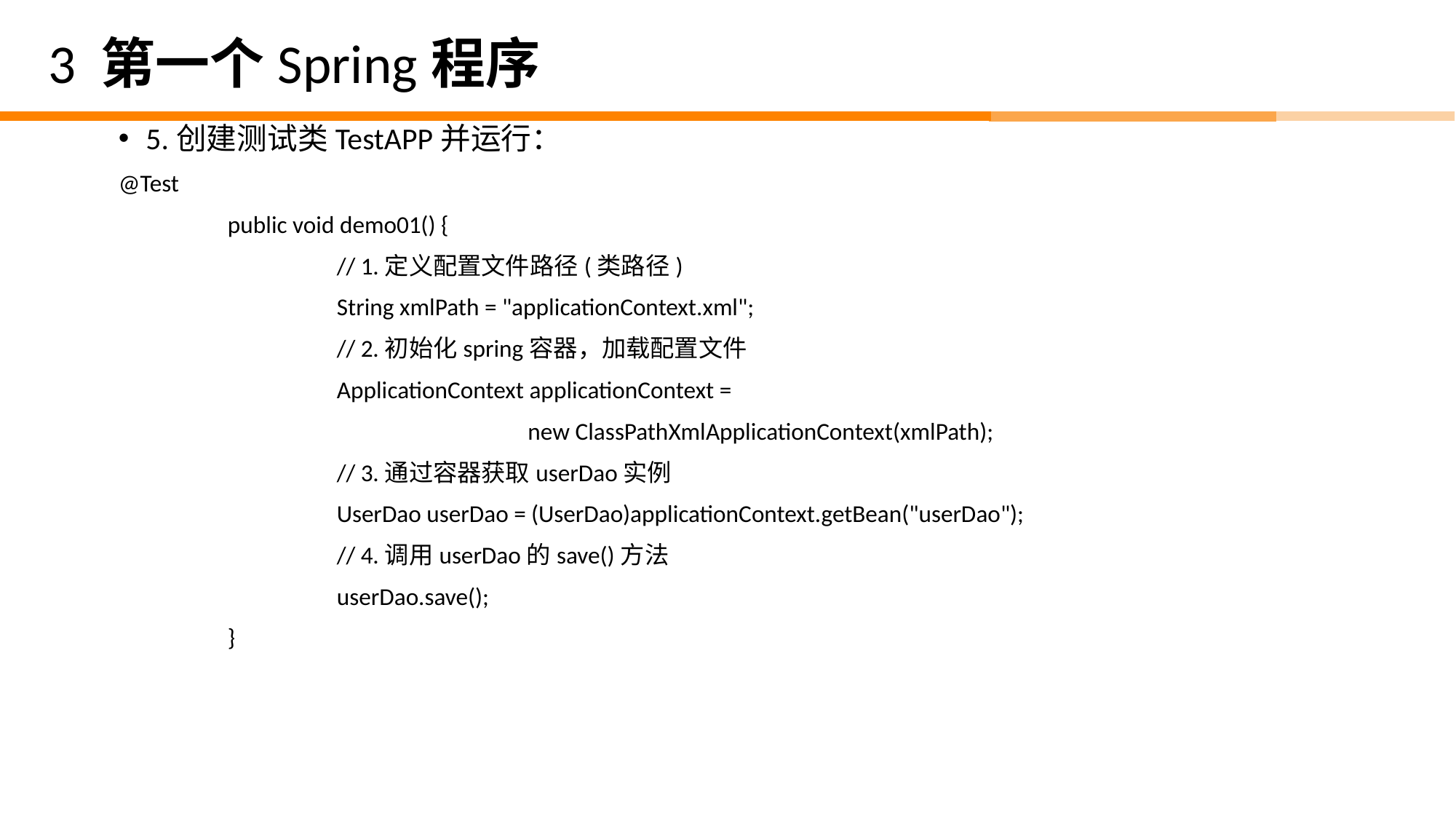

# 3 第一个Spring程序
5.创建测试类TestAPP并运行：
@Test
	public void demo01() {
		// 1.定义配置文件路径(类路径)
		String xmlPath = "applicationContext.xml";
		// 2.初始化spring容器，加载配置文件
		ApplicationContext applicationContext =
			               new ClassPathXmlApplicationContext(xmlPath);
		// 3.通过容器获取userDao实例
		UserDao userDao = (UserDao)applicationContext.getBean("userDao");
		// 4.调用userDao的save()方法
		userDao.save();
	}